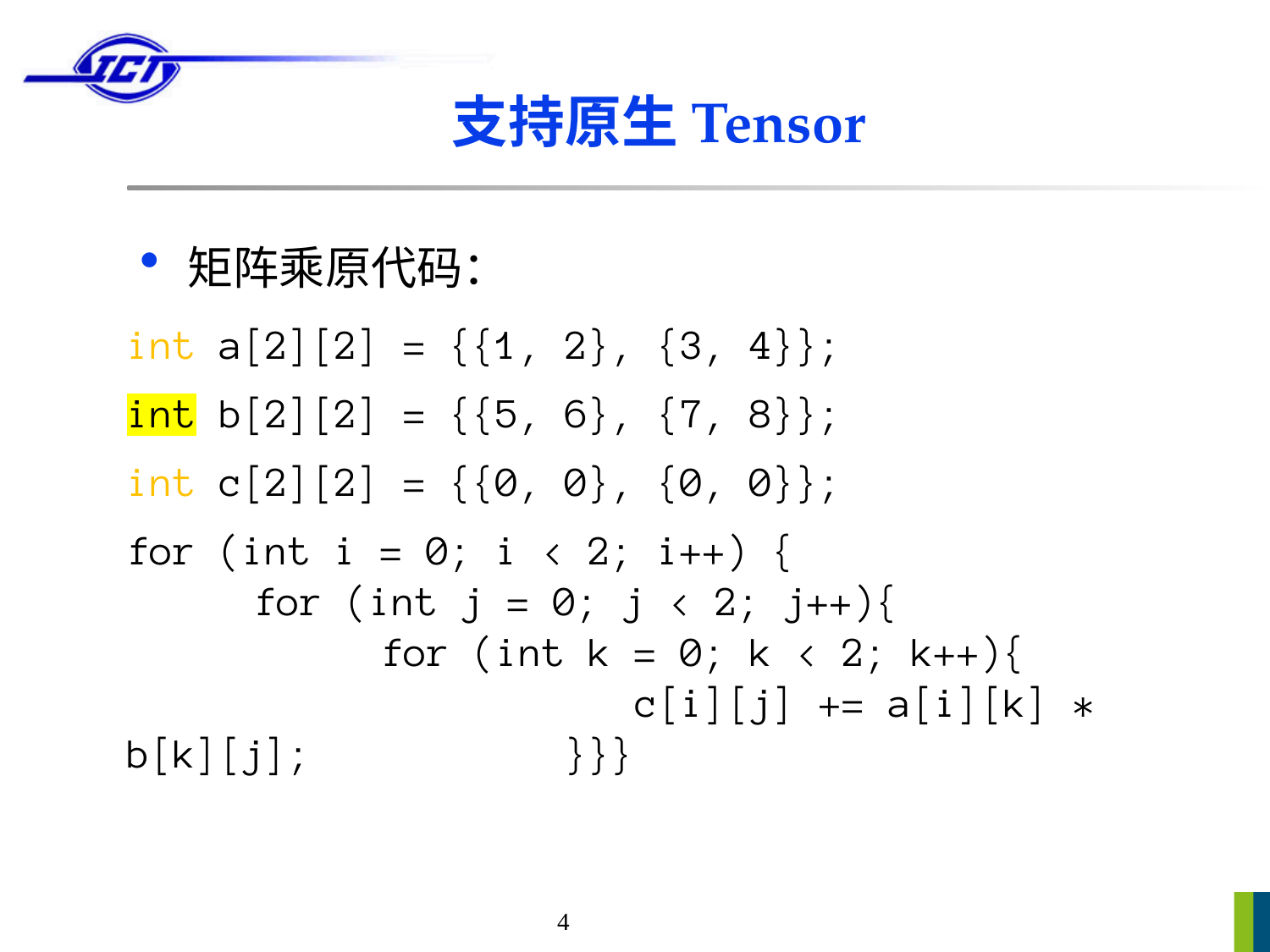

# 支持原生Tensor
矩阵乘原代码：
int a[2][2] = {{1, 2}, {3, 4}};
int b[2][2] = {{5, 6}, {7, 8}};
int c[2][2] = {{0, 0}, {0, 0}};
for (int i = 0; i < 2; i++) {                     	for (int j = 0; j < 2; j++){            		for (int k = 0; k < 2; k++){                			c[i][j] += a[i][k] * b[k][j];           }}}